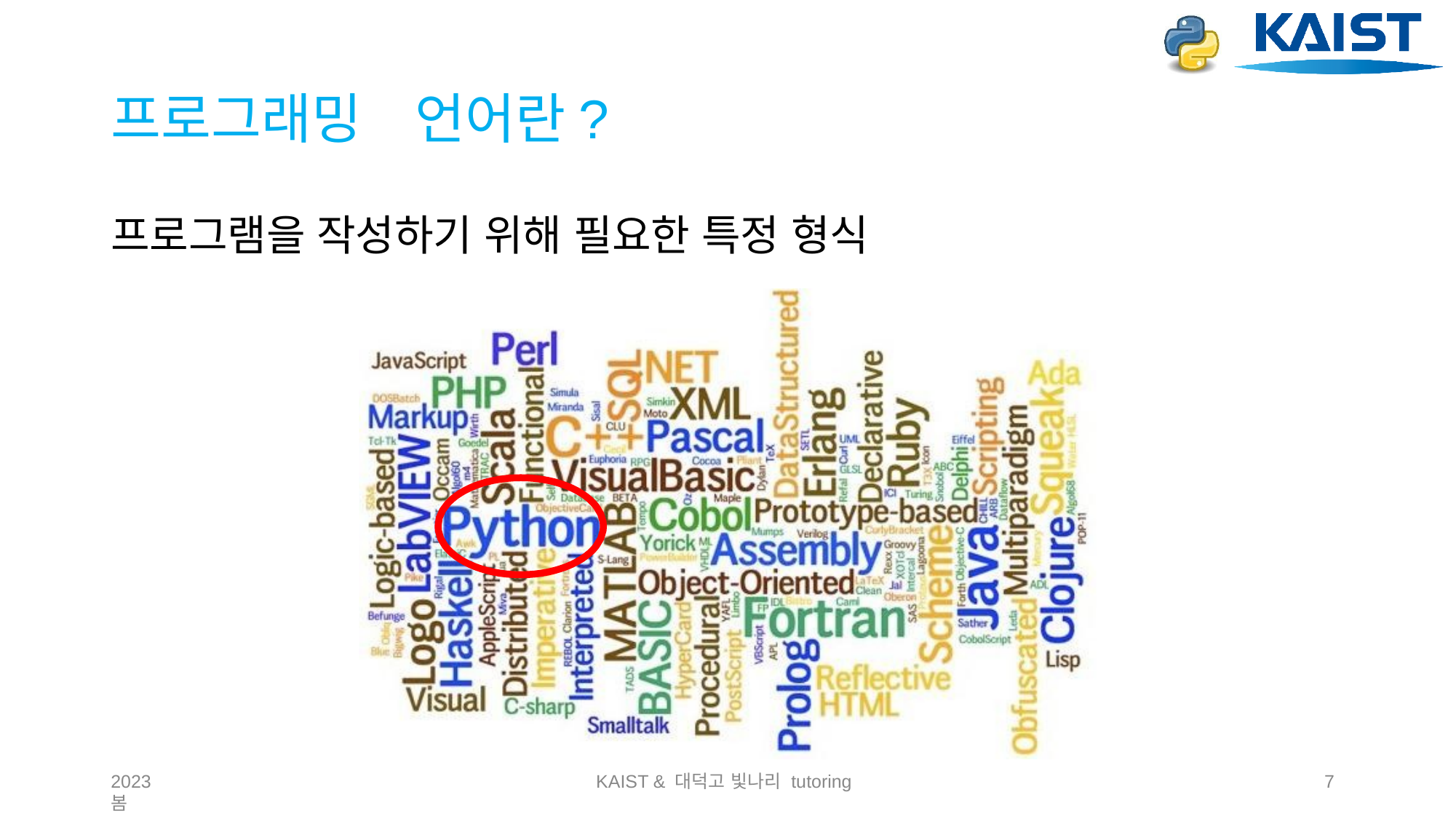

프로그래밍	언어란?
프로그램을 작성하기 위해 필요한 특정 형식

2023 봄
KAIST & 대덕고 빛나리 tutoring
7